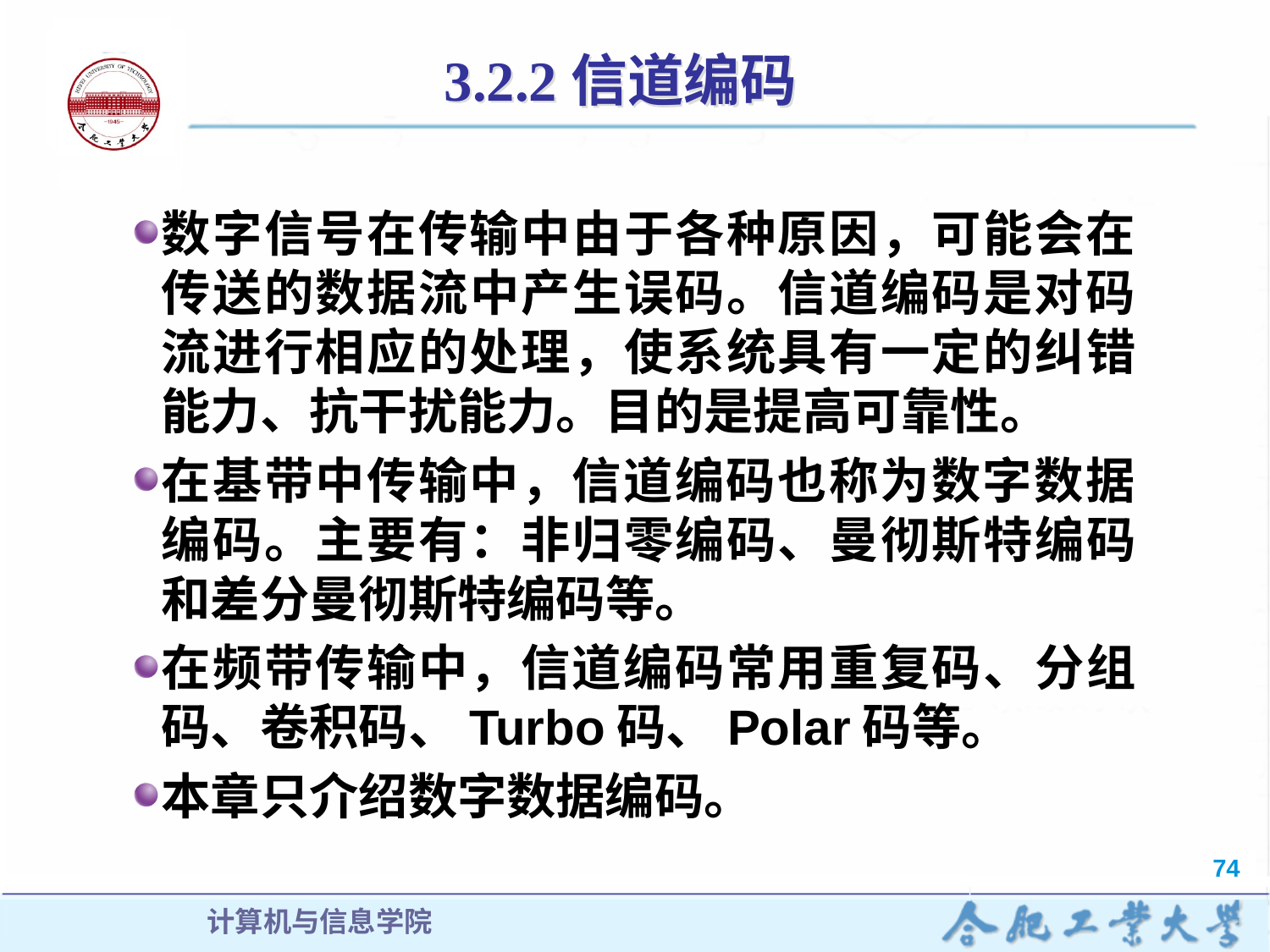

# 3.2.2信道编码
数字信号在传输中由于各种原因，可能会在传送的数据流中产生误码。信道编码是对码流进行相应的处理，使系统具有一定的纠错能力、抗干扰能力。目的是提高可靠性。
在基带中传输中，信道编码也称为数字数据编码。主要有：非归零编码、曼彻斯特编码和差分曼彻斯特编码等。
在频带传输中，信道编码常用重复码、分组码、卷积码、Turbo码、Polar码等。
本章只介绍数字数据编码。